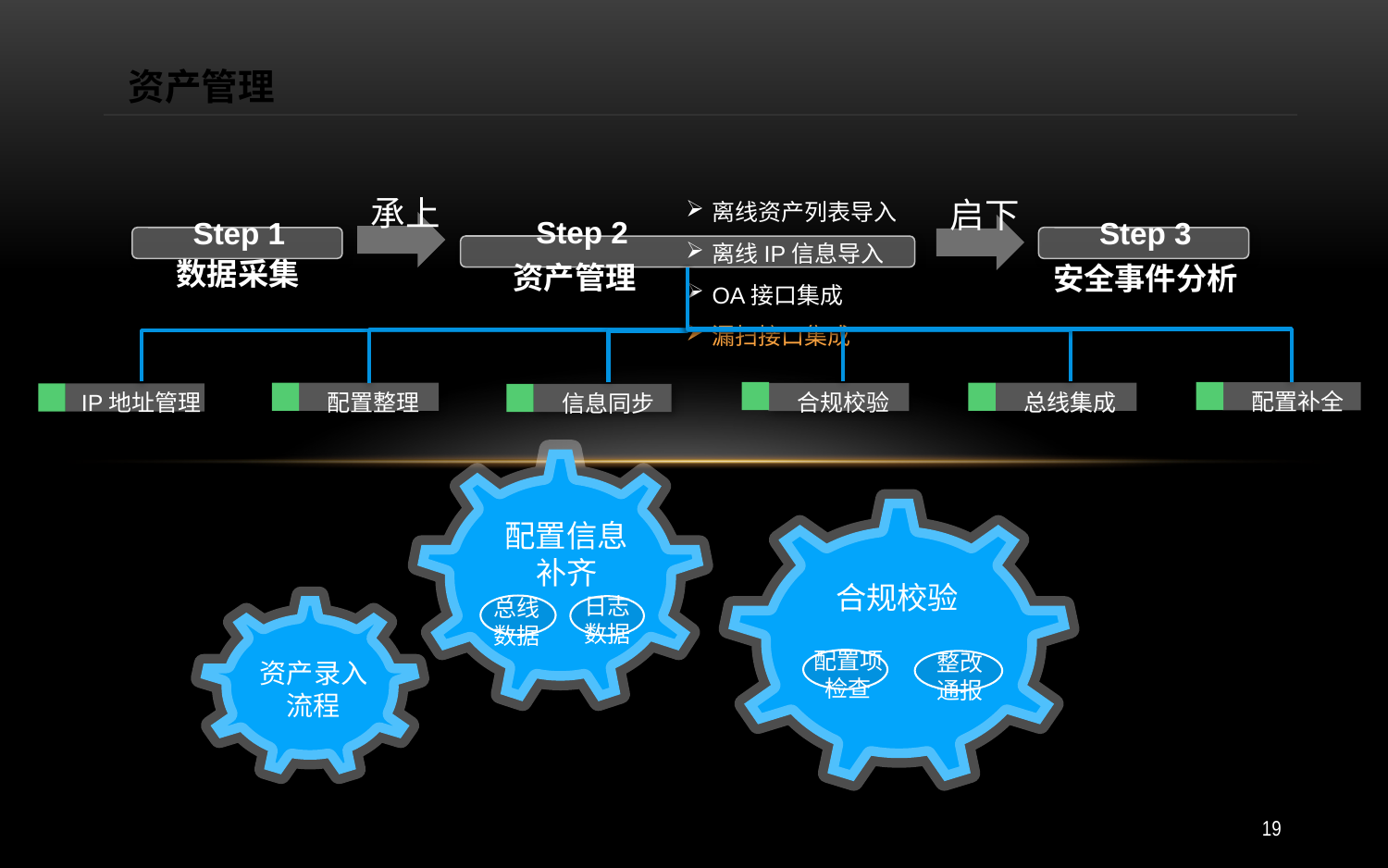

资产管理

离线资产列表导入
离线IP信息导入
OA接口集成
漏扫接口集成
承上
启下
Step 2
Step 1
Step 3

数据采集

安全事件分析
资产管理

配置补全

配置整理

总线集成

合规校验

IP地址管理

信息同步

配置信息补齐
合规校验
日志数据
总线数据

配置项检查
整改
通报

资产录入流程
19